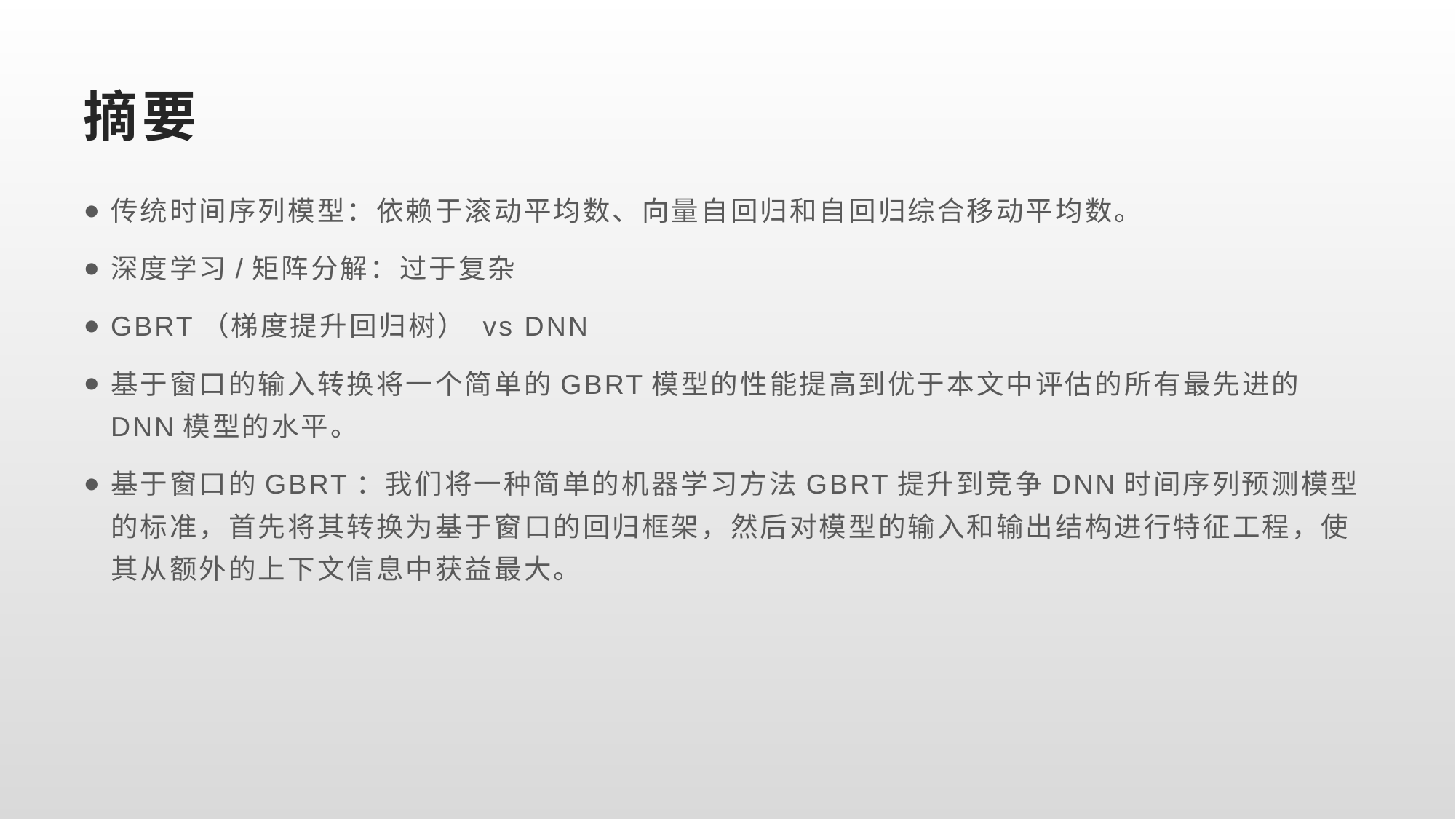

# 摘要
传统时间序列模型：依赖于滚动平均数、向量自回归和自回归综合移动平均数。
深度学习/矩阵分解：过于复杂
GBRT（梯度提升回归树） vs DNN
基于窗口的输入转换将一个简单的GBRT模型的性能提高到优于本文中评估的所有最先进的DNN模型的水平。
基于窗口的GBRT：我们将一种简单的机器学习方法GBRT提升到竞争DNN时间序列预测模型的标准，首先将其转换为基于窗口的回归框架，然后对模型的输入和输出结构进行特征工程，使其从额外的上下文信息中获益最大。